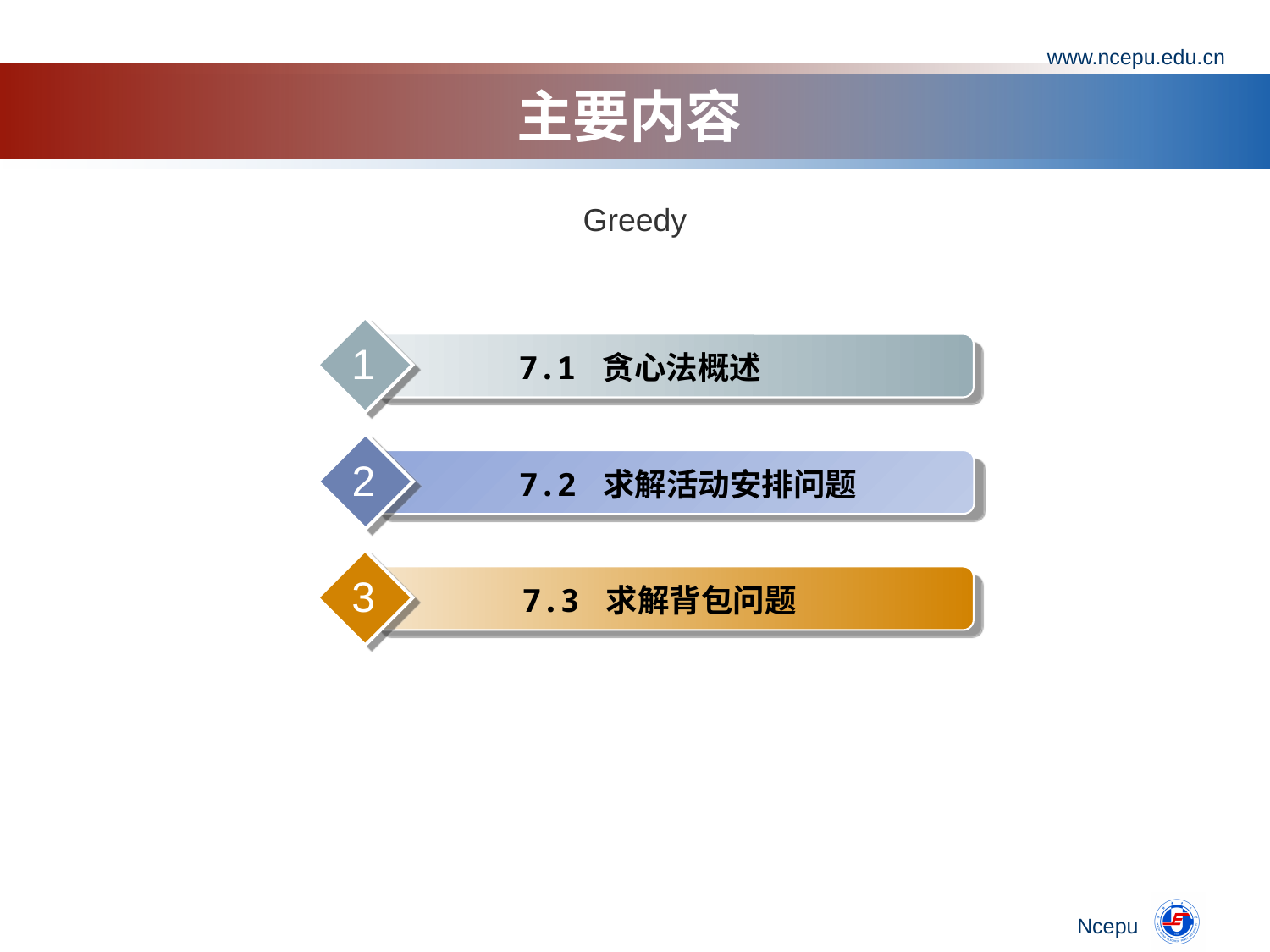

www.ncepu.edu.cn
# 主要内容
Greedy

1

7.1 贪心法概述

2

7.2 求解活动安排问题

3

  7.3 求解背包问题
Ncepu